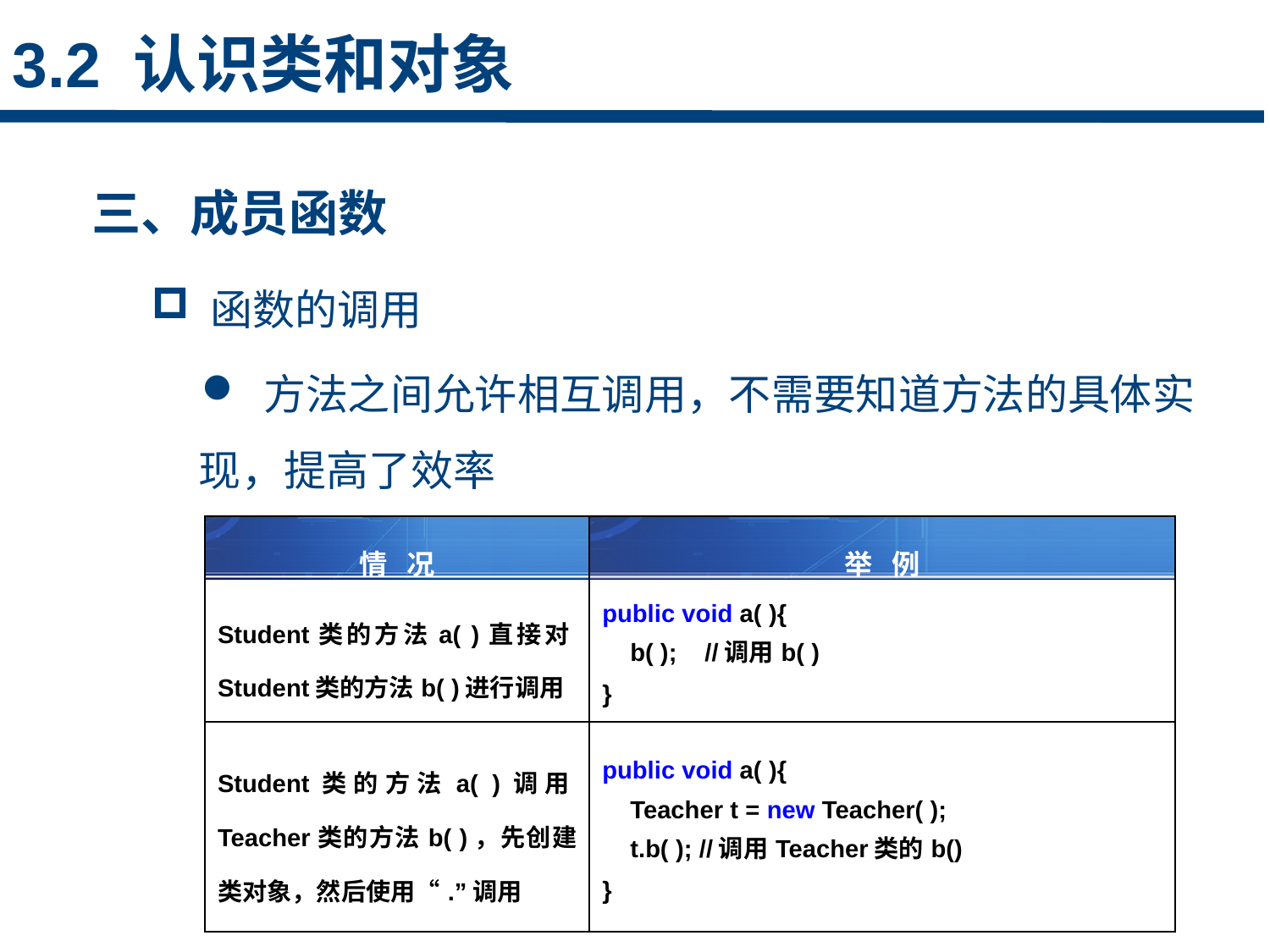

3.2 认识类和对象
三、成员函数
 函数的调用
 方法之间允许相互调用，不需要知道方法的具体实现，提高了效率

点击添加文本
点击添加文本
| 情 况 | 举 例 |
| --- | --- |
| Student类的方法a( )直接对Student类的方法b( )进行调用 | public void a( ){ b( ); //调用b( ) } |
| Student类的方法a( )调用Teacher类的方法b( )，先创建类对象，然后使用“.”调用 | public void a( ){ Teacher t = new Teacher( ); t.b( ); //调用Teacher类的b() } |
点击添加文本
点击添加文本